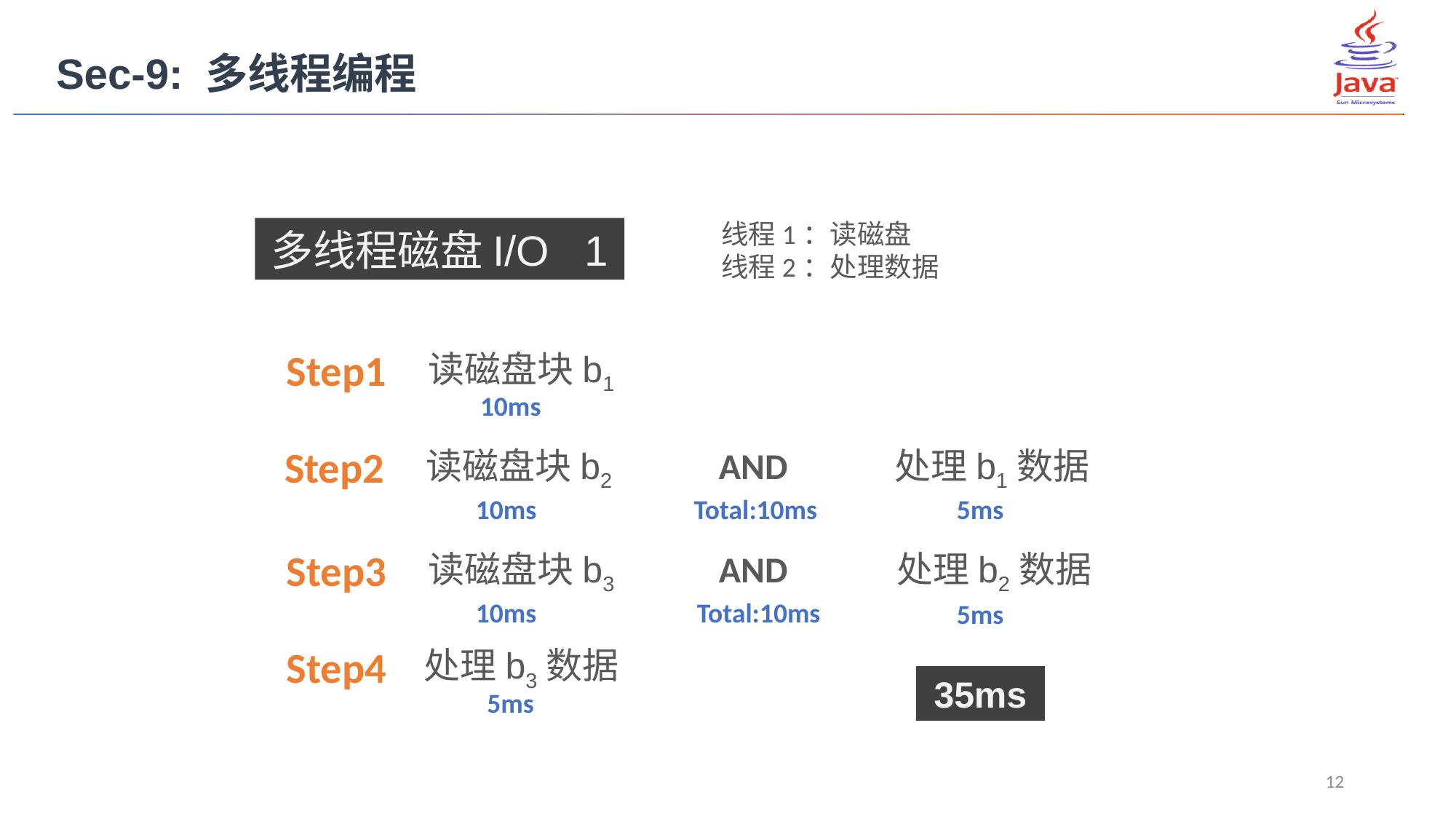

Sec-9: 多线程编程
线程1：读磁盘
线程2：处理数据
多线程磁盘I/O   1
Step1
读磁盘块b1
10ms
Step2
读磁盘块b2
AND
处理b1数据
10ms
Total:10ms
5ms
Step3
AND
读磁盘块b3
处理b2数据
10ms
Total:10ms
5ms
Step4
处理b3数据

35ms
5ms
12